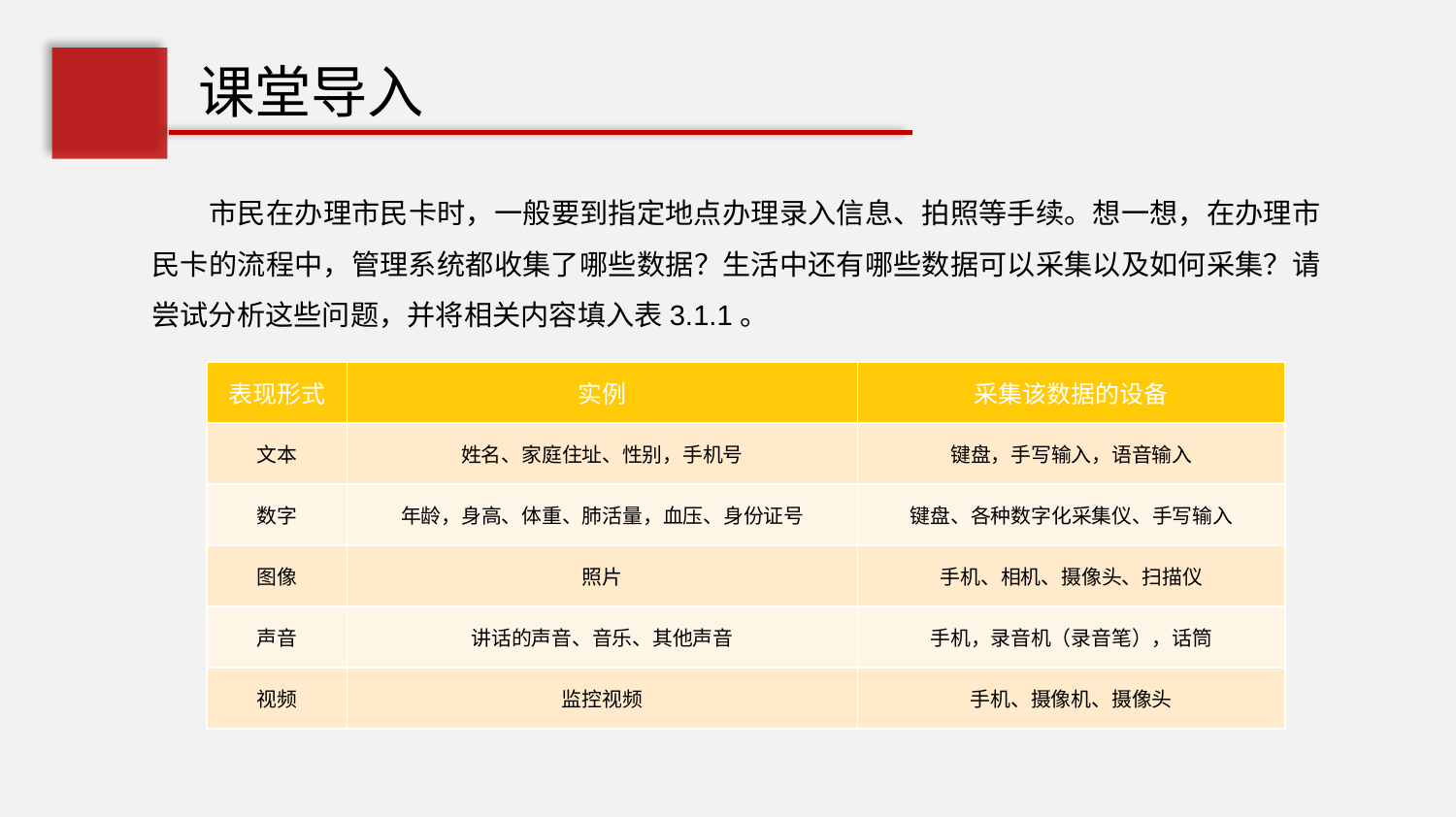

课堂导入
市民在办理市民卡时，一般要到指定地点办理录入信息、拍照等手续。想一想，在办理市民卡的流程中，管理系统都收集了哪些数据？生活中还有哪些数据可以采集以及如何采集？请尝试分析这些问题，并将相关内容填入表3.1.1。

| 表现形式 | 实例 | 采集该数据的设备 |
| --- | --- | --- |
| 文本 | 姓名、家庭住址、性别，手机号 | 键盘，手写输入，语音输入 |
| 数字 | 年龄，身高、体重、肺活量，血压、身份证号 | 键盘、各种数字化采集仪、手写输入 |
| 图像 | 照片 | 手机、相机、摄像头、扫描仪 |
| 声音 | 讲话的声音、音乐、其他声音 | 手机，录音机（录音笔），话筒 |
| 视频 | 监控视频 | 手机、摄像机、摄像头 |